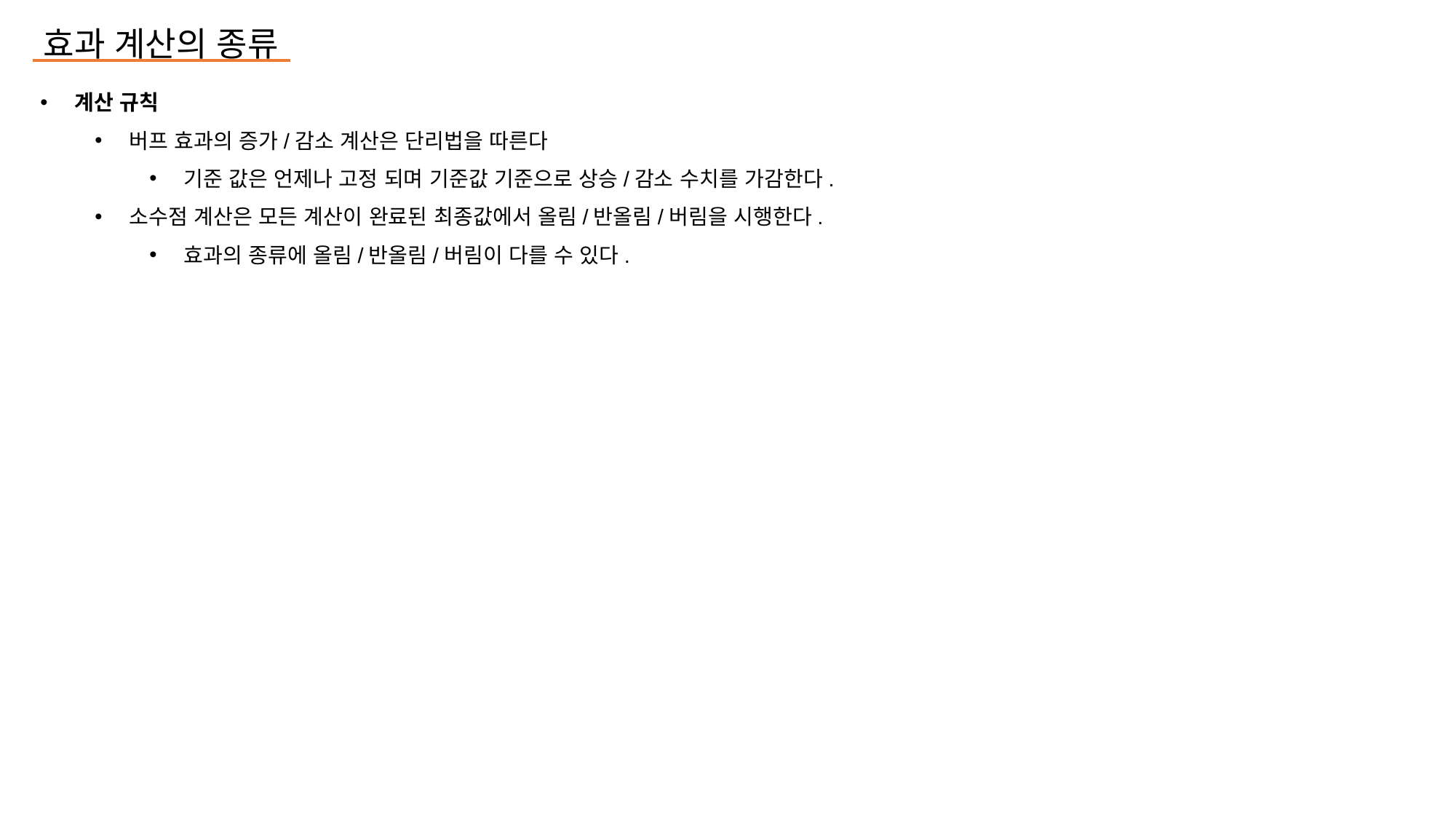

효과 계산의 종류
계산 규칙
버프 효과의 증가/감소 계산은 단리법을 따른다
기준 값은 언제나 고정 되며 기준값 기준으로 상승/감소 수치를 가감한다.
소수점 계산은 모든 계산이 완료된 최종값에서 올림/반올림/버림을 시행한다.
효과의 종류에 올림/반올림/버림이 다를 수 있다.